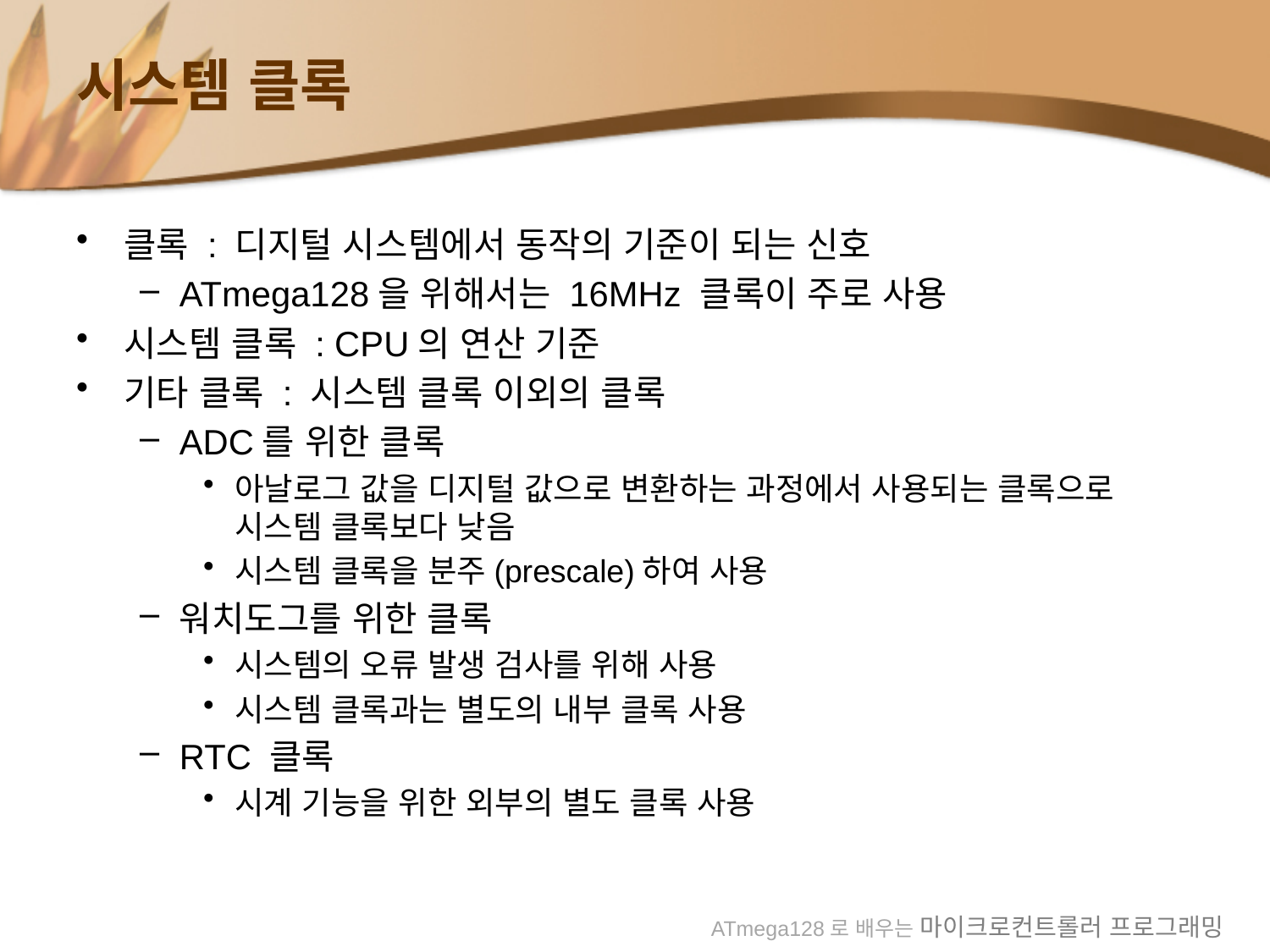

# 시스템 클록
클록 : 디지털 시스템에서 동작의 기준이 되는 신호
ATmega128을 위해서는 16MHz 클록이 주로 사용
시스템 클록 : CPU의 연산 기준
기타 클록 : 시스템 클록 이외의 클록
ADC를 위한 클록
아날로그 값을 디지털 값으로 변환하는 과정에서 사용되는 클록으로 시스템 클록보다 낮음
시스템 클록을 분주(prescale)하여 사용
워치도그를 위한 클록
시스템의 오류 발생 검사를 위해 사용
시스템 클록과는 별도의 내부 클록 사용
RTC 클록
시계 기능을 위한 외부의 별도 클록 사용